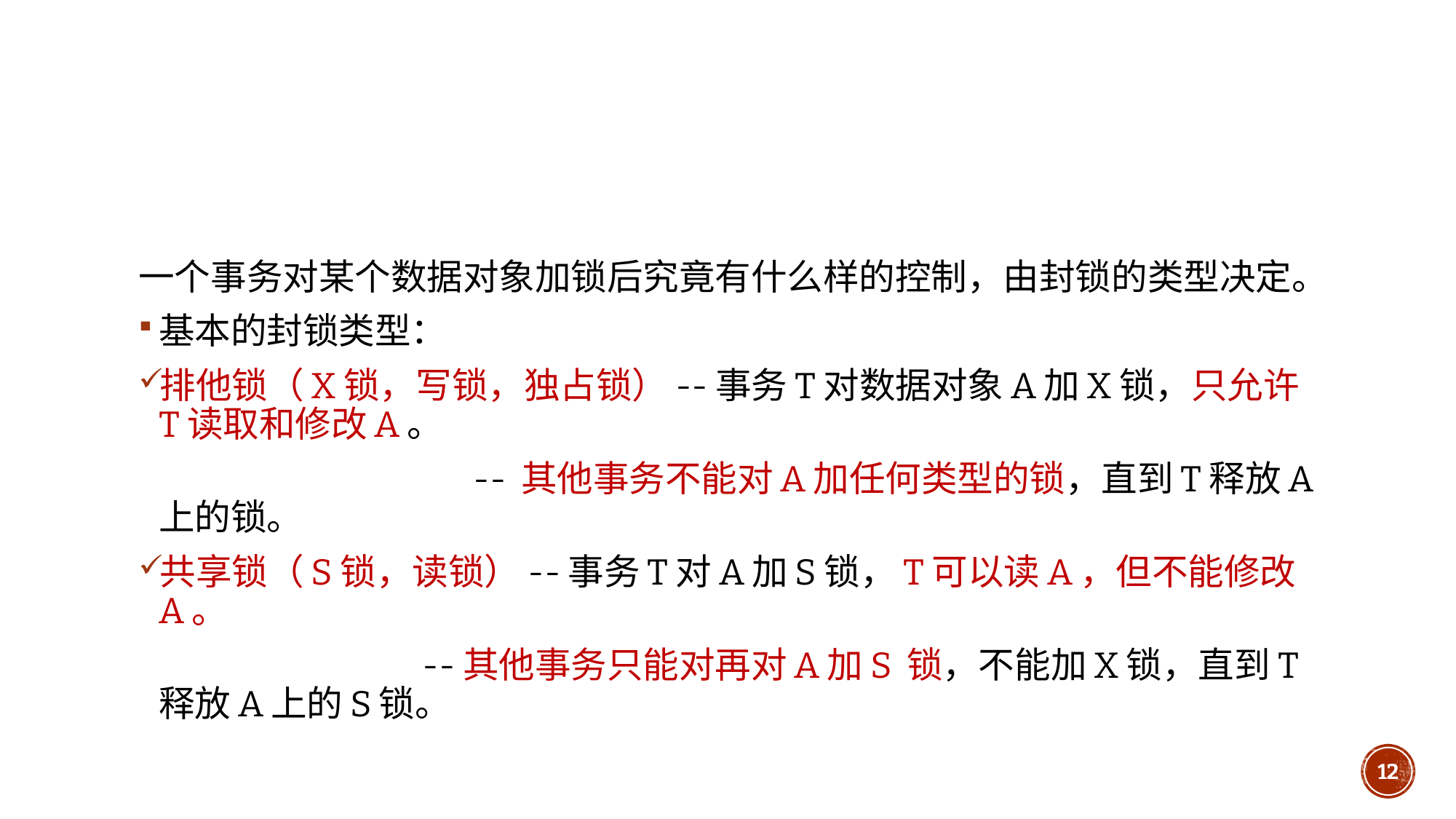

#
一个事务对某个数据对象加锁后究竟有什么样的控制，由封锁的类型决定。
基本的封锁类型：
排他锁（X锁，写锁，独占锁）--事务T对数据对象A加X锁，只允许T读取和修改A。
                                              -- 其他事务不能对A加任何类型的锁，直到T释放A上的锁。
共享锁（S锁，读锁）--事务T对A加S锁，T可以读A，但不能修改A。
                                       --其他事务只能对再对A加S 锁，不能加X锁，直到T释放A上的S锁。

12